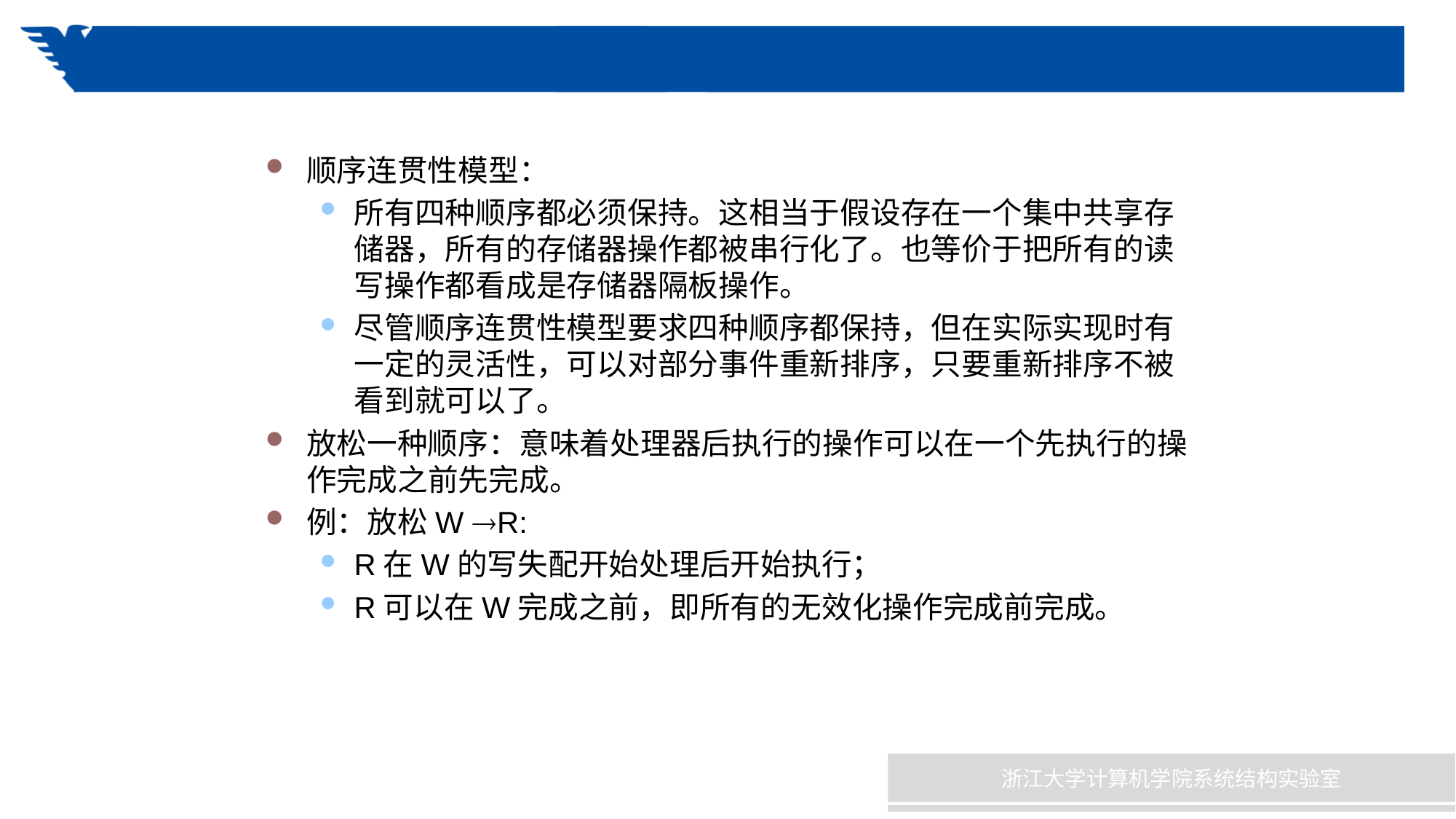

#
顺序连贯性模型：
所有四种顺序都必须保持。这相当于假设存在一个集中共享存储器，所有的存储器操作都被串行化了。也等价于把所有的读写操作都看成是存储器隔板操作。
尽管顺序连贯性模型要求四种顺序都保持，但在实际实现时有一定的灵活性，可以对部分事件重新排序，只要重新排序不被看到就可以了。
放松一种顺序：意味着处理器后执行的操作可以在一个先执行的操作完成之前先完成。
例：放松W →R:
R在W的写失配开始处理后开始执行；
R可以在W完成之前，即所有的无效化操作完成前完成。